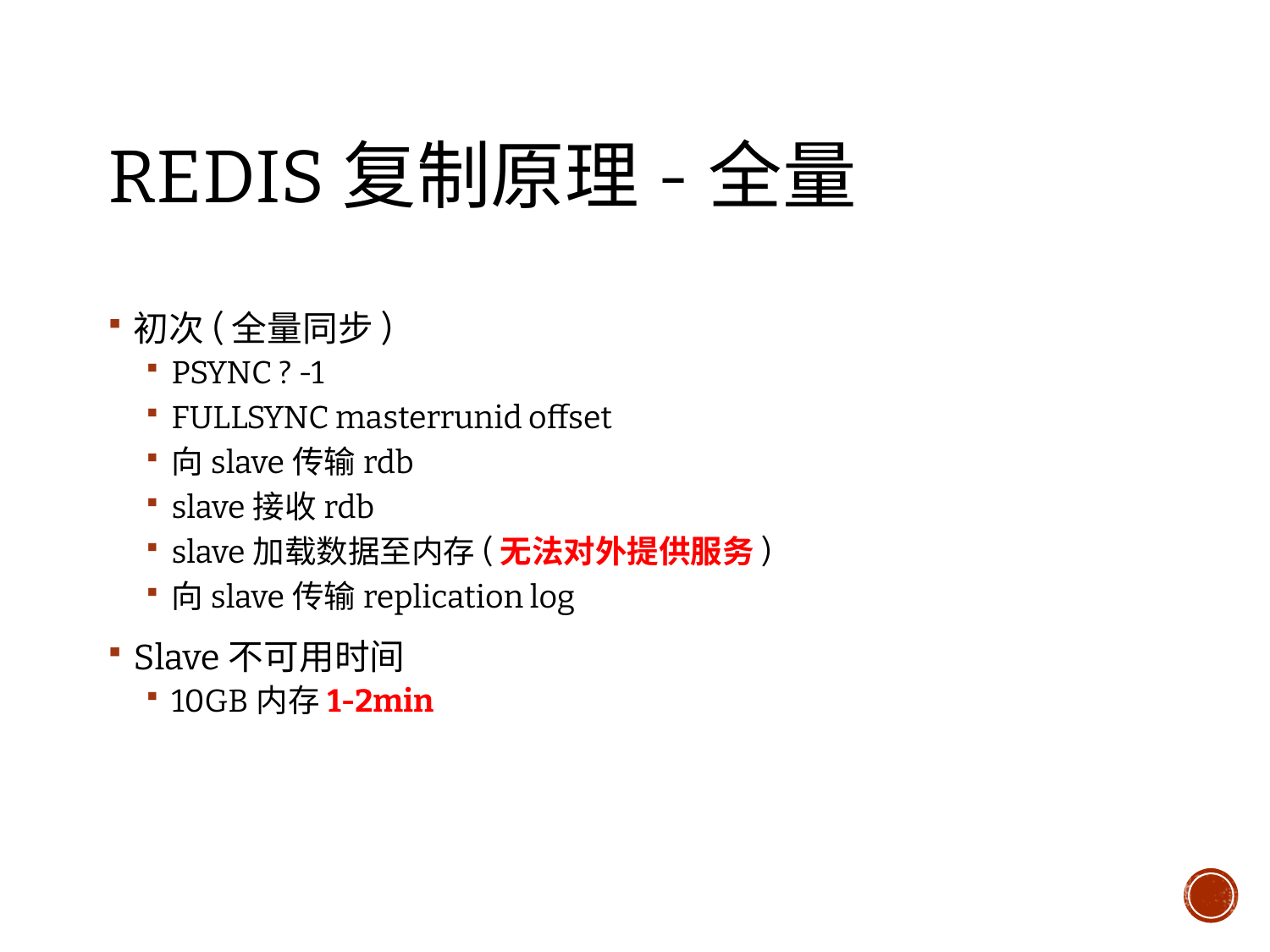

# Redis复制原理-全量
初次(全量同步)
PSYNC ? -1
FULLSYNC masterrunid offset
向slave传输rdb
slave接收rdb
slave加载数据至内存(无法对外提供服务)
向slave传输replication log
Slave不可用时间
10GB内存1-2min